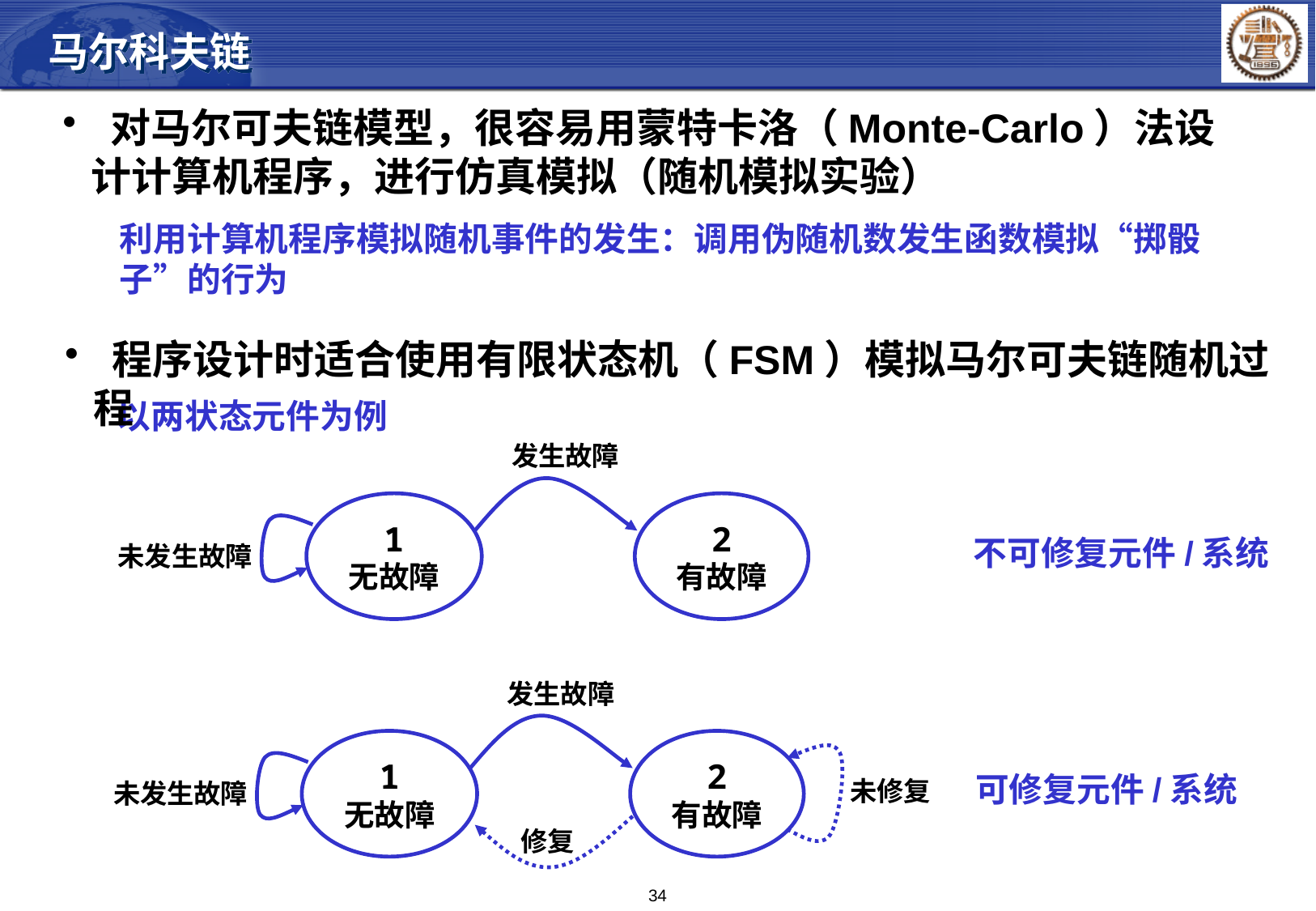

马尔科夫链
 对马尔可夫链模型，很容易用蒙特卡洛（Monte-Carlo）法设计计算机程序，进行仿真模拟（随机模拟实验）
利用计算机程序模拟随机事件的发生：调用伪随机数发生函数模拟“掷骰子”的行为
 程序设计时适合使用有限状态机（FSM）模拟马尔可夫链随机过程
以两状态元件为例
发生故障

1
无故障
2
有故障

不可修复元件/系统
未发生故障
发生故障

1
无故障
2
有故障

可修复元件/系统
未修复
未发生故障

修复
34